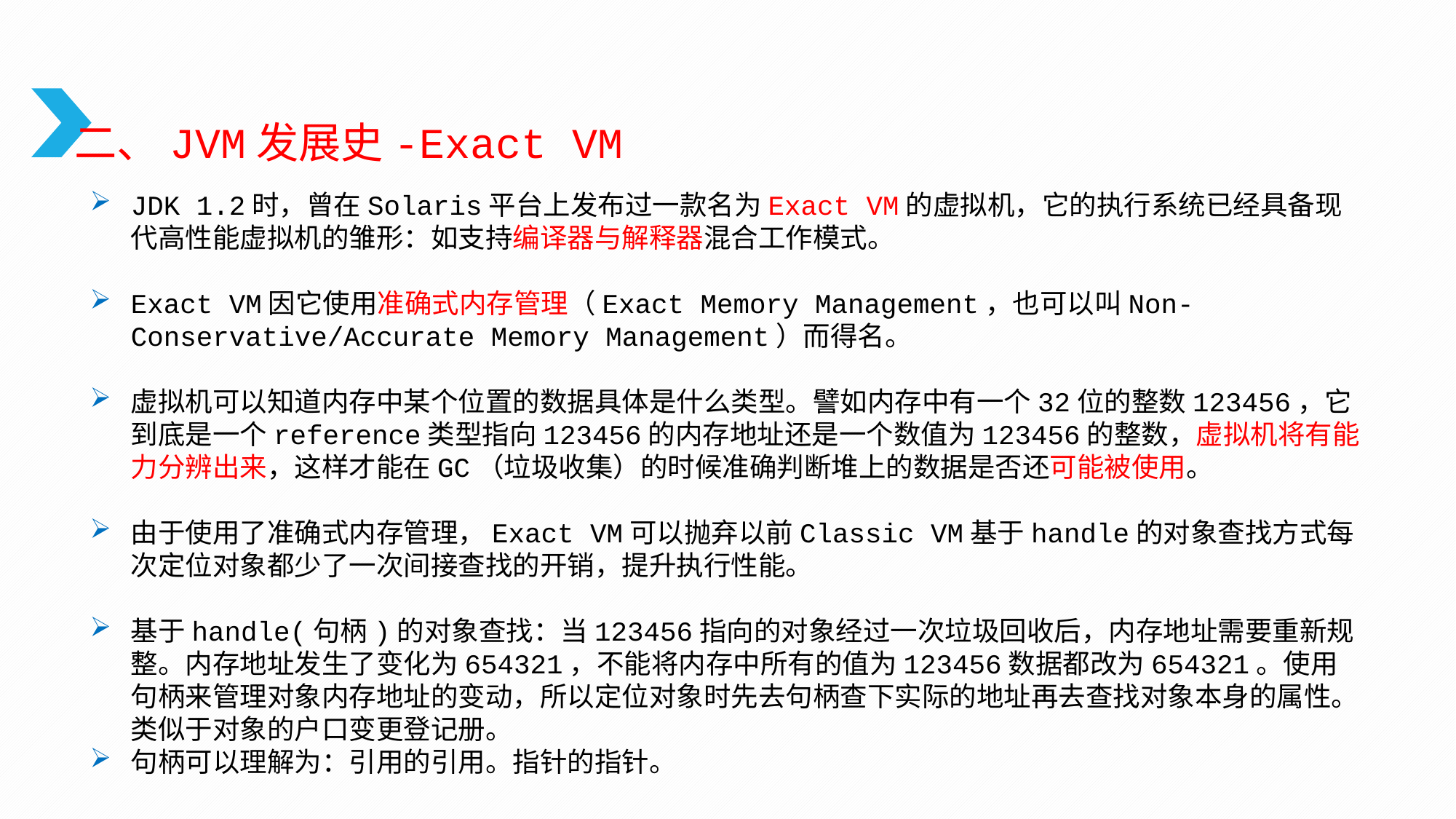

二、JVM发展史-Exact VM
JDK 1.2时，曾在Solaris平台上发布过一款名为Exact VM的虚拟机，它的执行系统已经具备现代高性能虚拟机的雏形：如支持编译器与解释器混合工作模式。

Exact VM因它使用准确式内存管理（Exact Memory Management，也可以叫Non-Conservative/Accurate Memory Management）而得名。

虚拟机可以知道内存中某个位置的数据具体是什么类型。譬如内存中有一个32位的整数123456，它到底是一个reference类型指向123456的内存地址还是一个数值为123456的整数，虚拟机将有能力分辨出来，这样才能在GC（垃圾收集）的时候准确判断堆上的数据是否还可能被使用。

由于使用了准确式内存管理，Exact VM可以抛弃以前Classic VM基于handle的对象查找方式每次定位对象都少了一次间接查找的开销，提升执行性能。

基于handle(句柄)的对象查找：当123456指向的对象经过一次垃圾回收后，内存地址需要重新规整。内存地址发生了变化为654321，不能将内存中所有的值为123456数据都改为654321。使用句柄来管理对象内存地址的变动，所以定位对象时先去句柄查下实际的地址再去查找对象本身的属性。类似于对象的户口变更登记册。
句柄可以理解为：引用的引用。指针的指针。